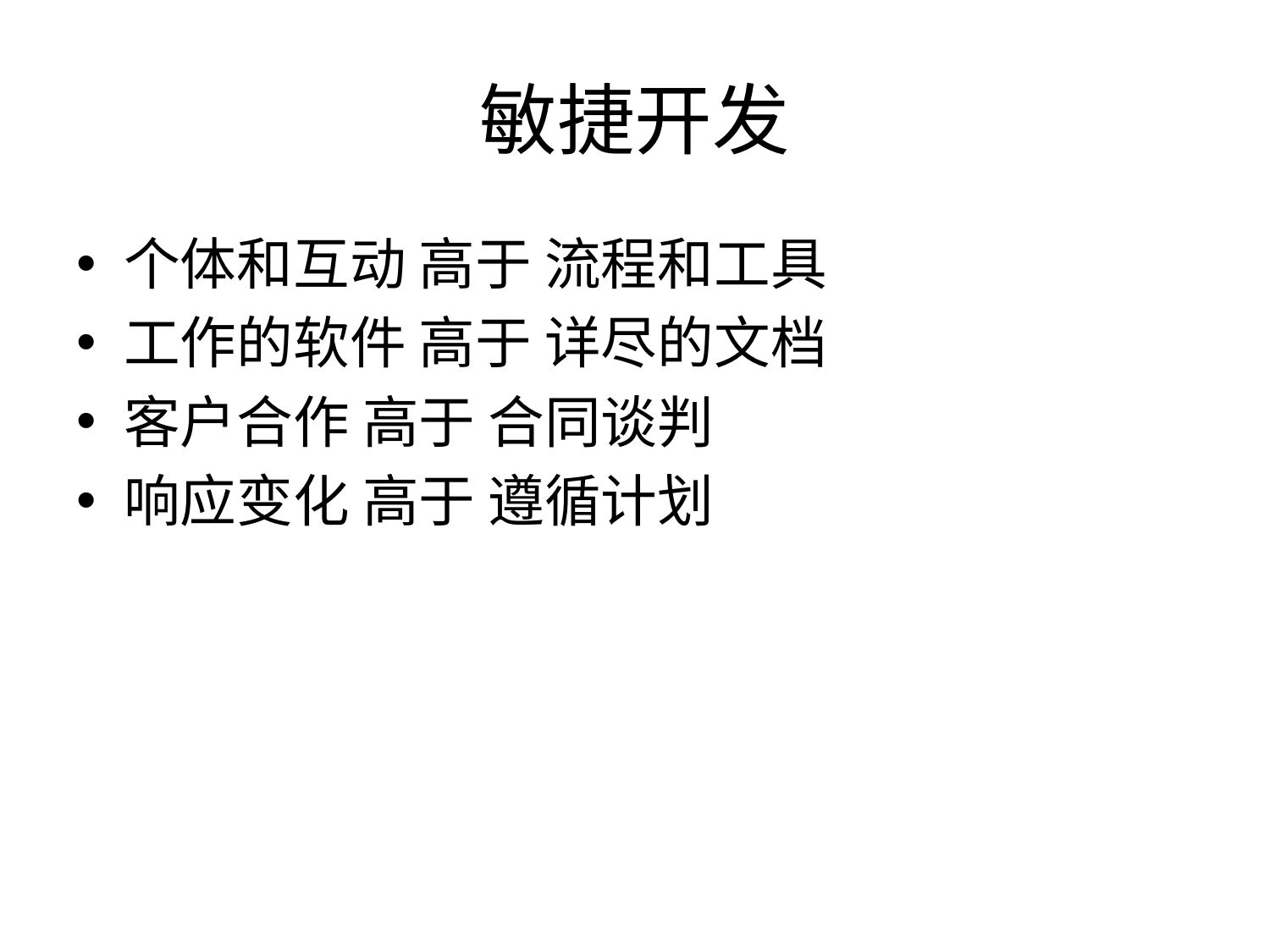

# 敏捷开发
个体和互动 高于 流程和工具
工作的软件 高于 详尽的文档
客户合作 高于 合同谈判
响应变化 高于 遵循计划